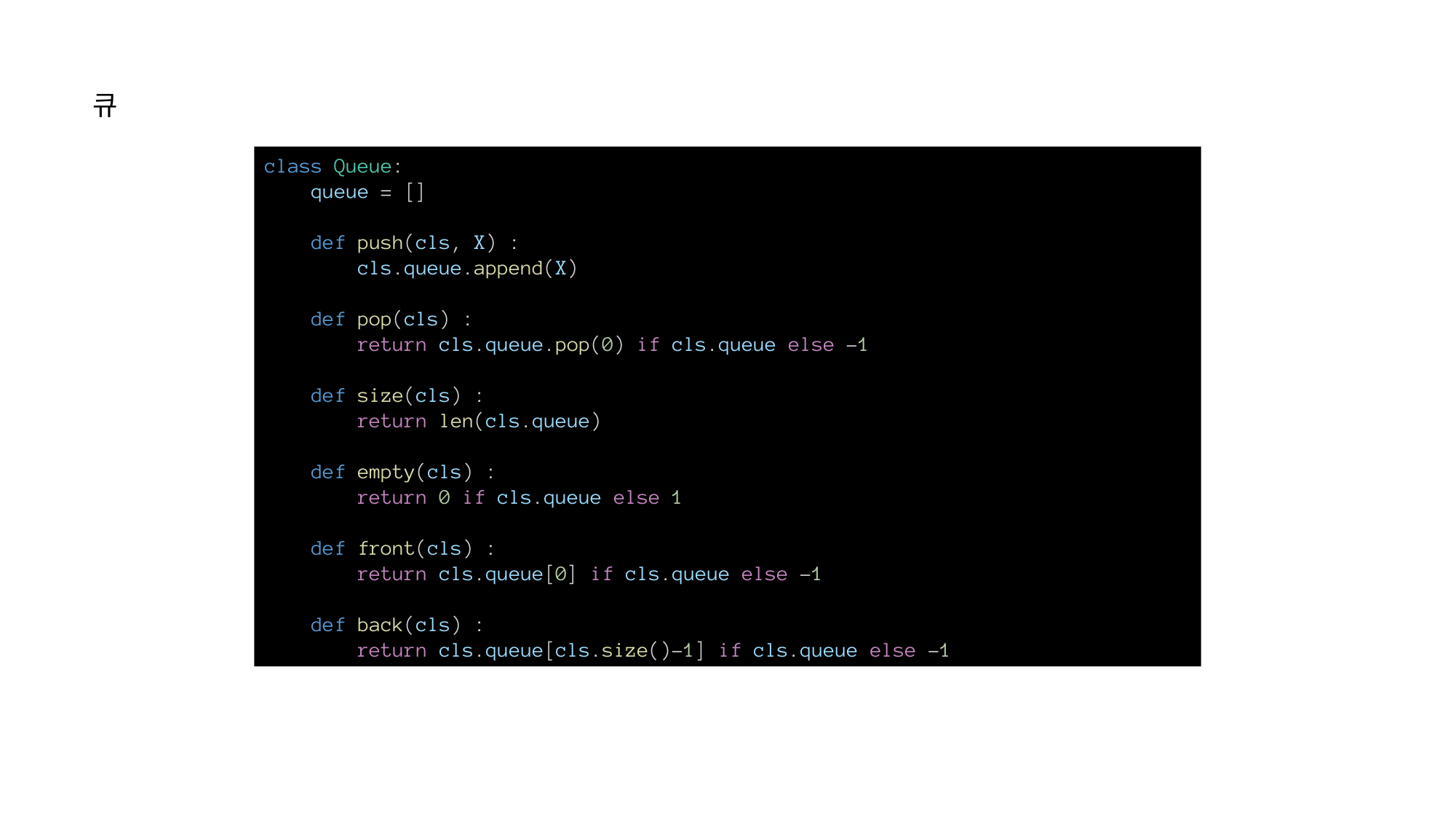

큐
class Queue:
    queue = []
    def push(cls, X) :
        cls.queue.append(X)
    def pop(cls) :
        return cls.queue.pop(0) if cls.queue else -1
    def size(cls) :
        return len(cls.queue)

    def empty(cls) :
        return 0 if cls.queue else 1

    def front(cls) :
        return cls.queue[0] if cls.queue else -1
    def back(cls) :
        return cls.queue[cls.size()-1] if cls.queue else -1